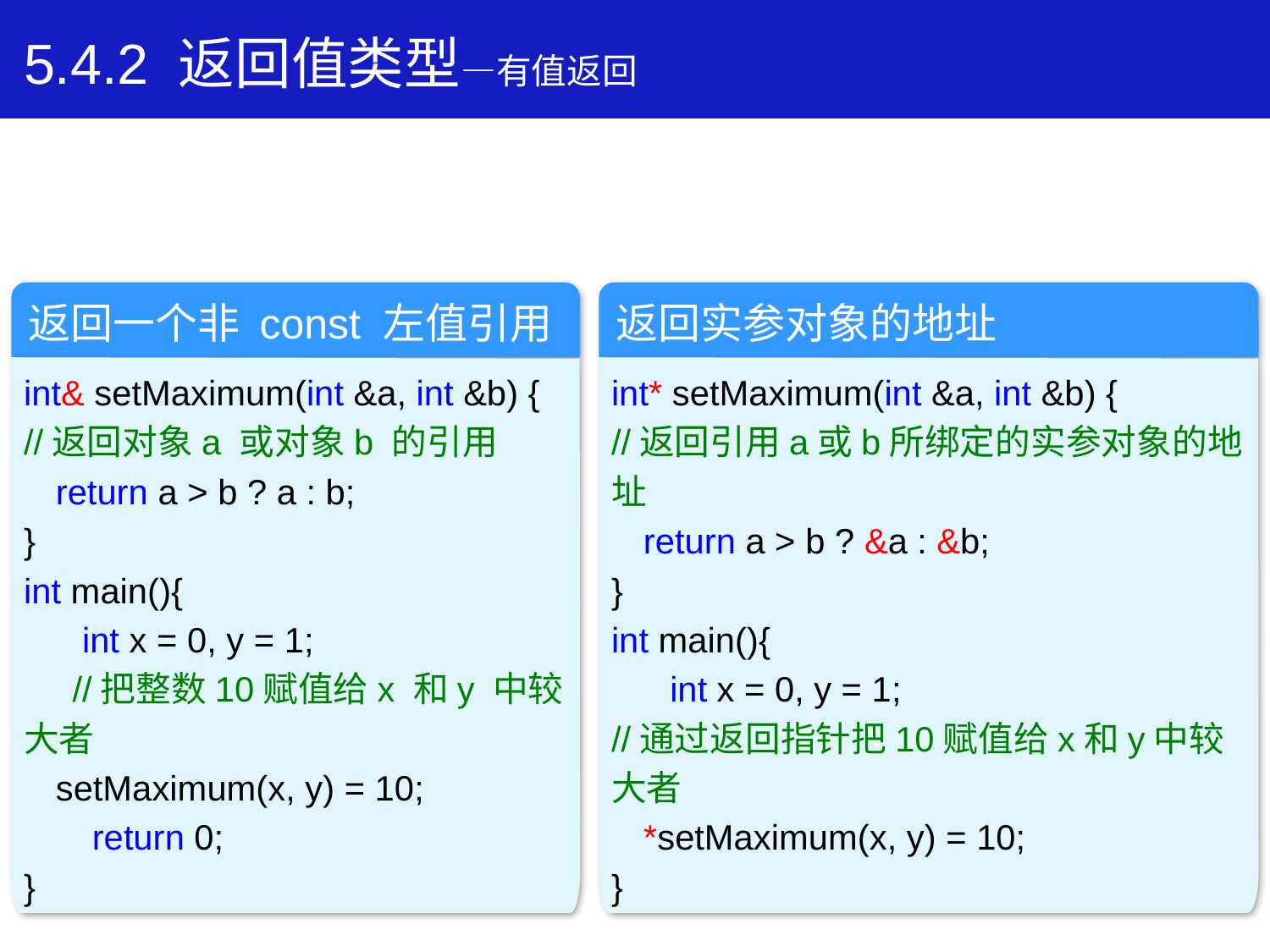

5.4.2 返回值类型—有值返回
返回一个非 const 左值引用
int& setMaximum(int &a, int &b) {
//返回对象a 或对象b 的引用
   return a > b ? a : b;
}
int main(){
      int x = 0, y = 1;
     //把整数10赋值给x 和y 中较大者
   setMaximum(x, y) = 10;
       return 0;
}
返回实参对象的地址
int* setMaximum(int &a, int &b) {
//返回引用a或b所绑定的实参对象的地址
   return a > b ? &a : &b;
}
int main(){
      int x = 0, y = 1;
//通过返回指针把10赋值给x和y中较大者
   *setMaximum(x, y) = 10;
}
40